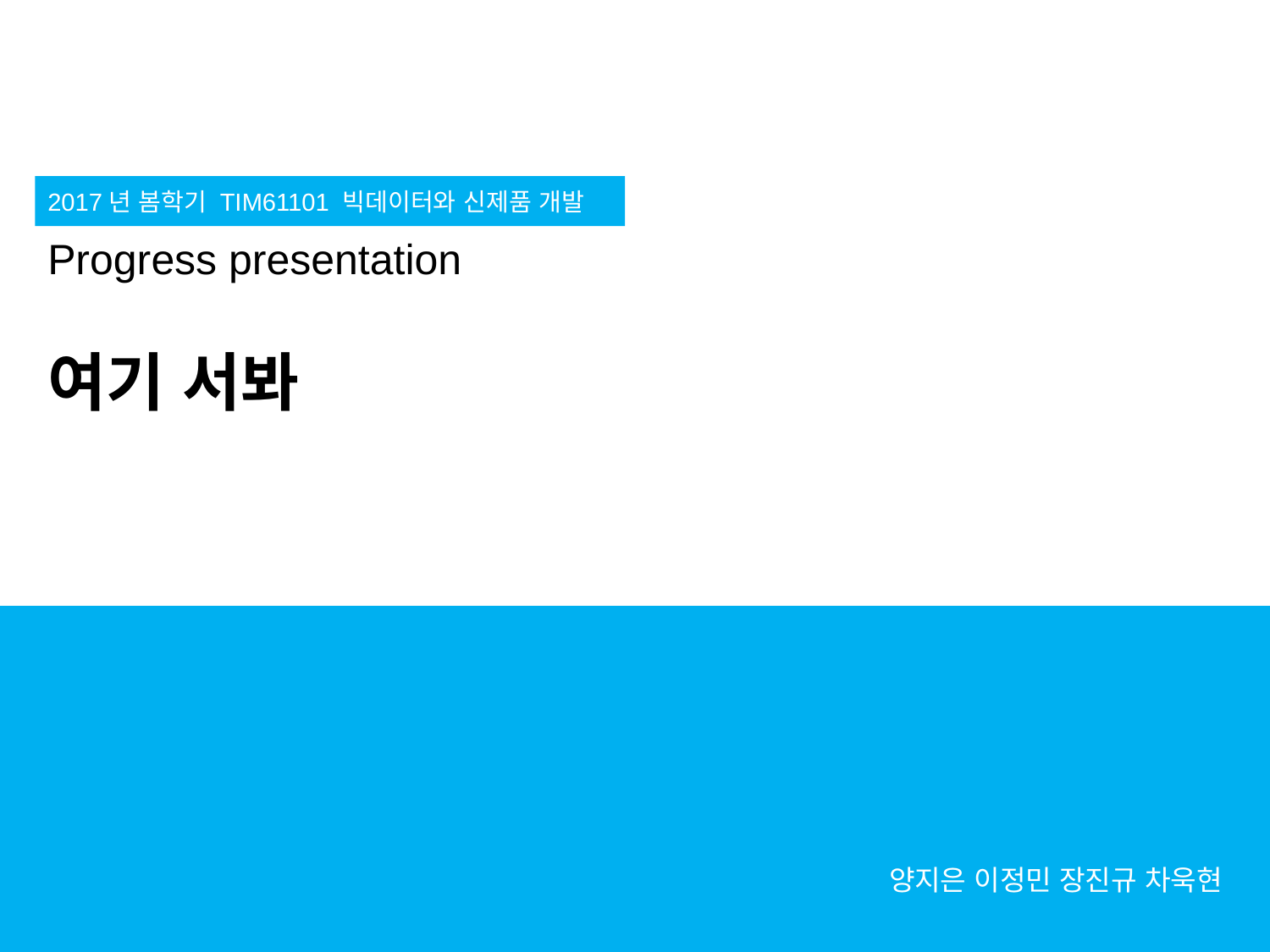

2017년 봄학기 TIM61101 빅데이터와 신제품 개발
Progress presentation

여기 서봐

양지은 이정민 장진규 차욱현